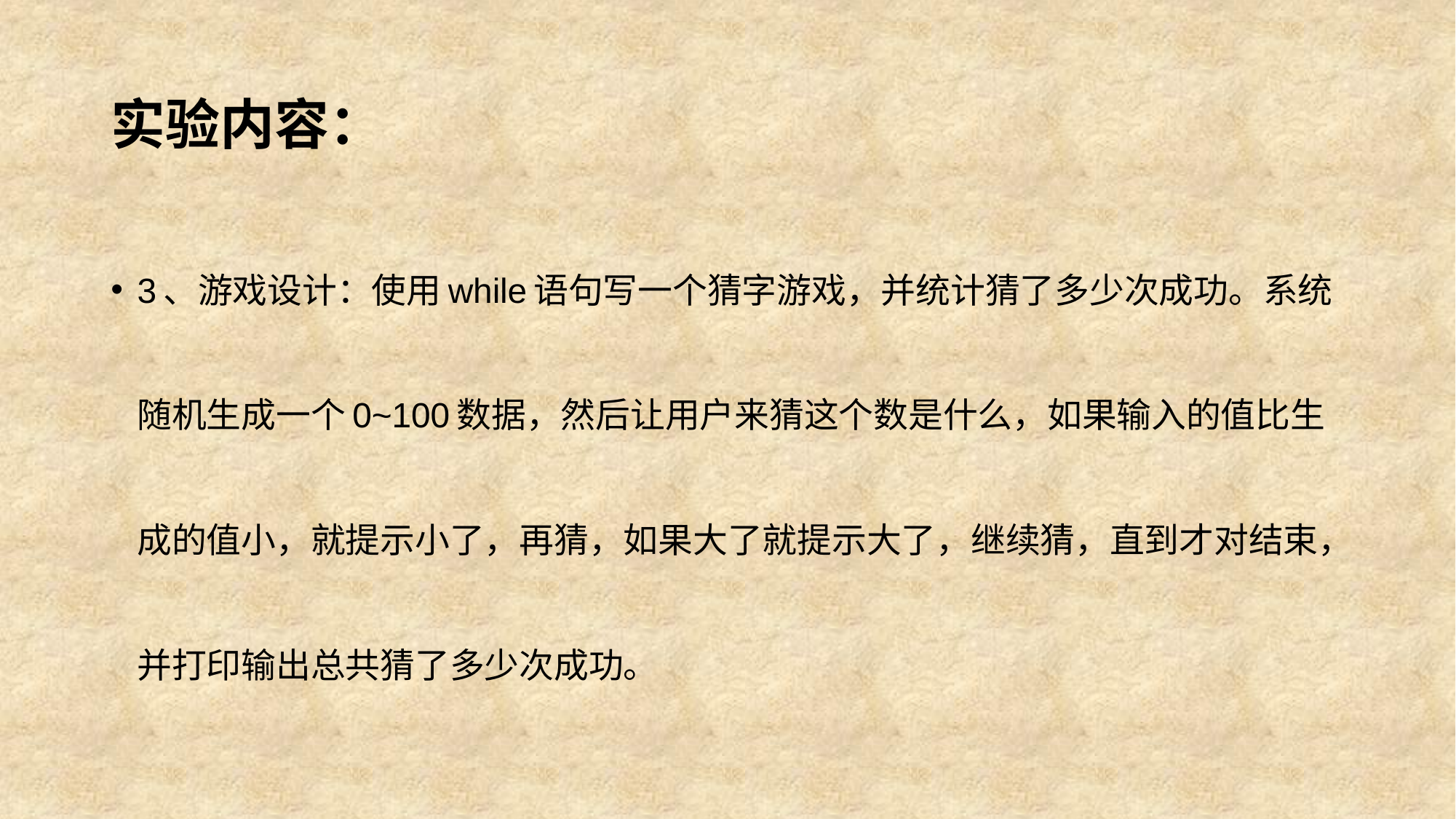

# 实验内容：
3、游戏设计：使用while语句写一个猜字游戏，并统计猜了多少次成功。系统随机生成一个0~100数据，然后让用户来猜这个数是什么，如果输入的值比生成的值小，就提示小了，再猜，如果大了就提示大了，继续猜，直到才对结束，并打印输出总共猜了多少次成功。